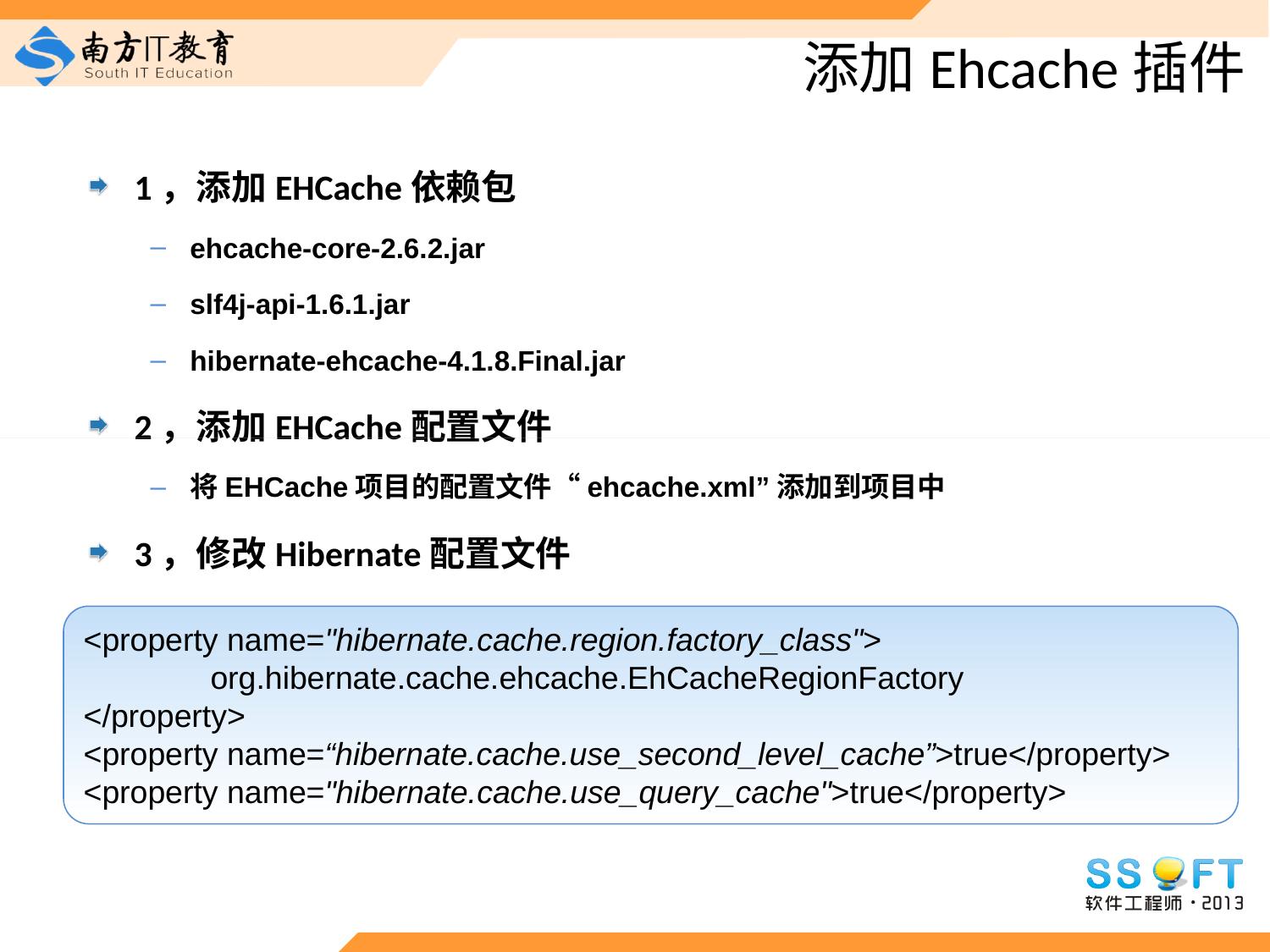

# 添加Ehcache插件
1，添加EHCache依赖包
ehcache-core-2.6.2.jar
slf4j-api-1.6.1.jar
hibernate-ehcache-4.1.8.Final.jar
2，添加EHCache配置文件
将EHCache项目的配置文件“ehcache.xml”添加到项目中
3，修改Hibernate配置文件

<property name="hibernate.cache.region.factory_class">
	org.hibernate.cache.ehcache.EhCacheRegionFactory
</property>
<property name=“hibernate.cache.use_second_level_cache”>true</property>
<property name="hibernate.cache.use_query_cache">true</property>